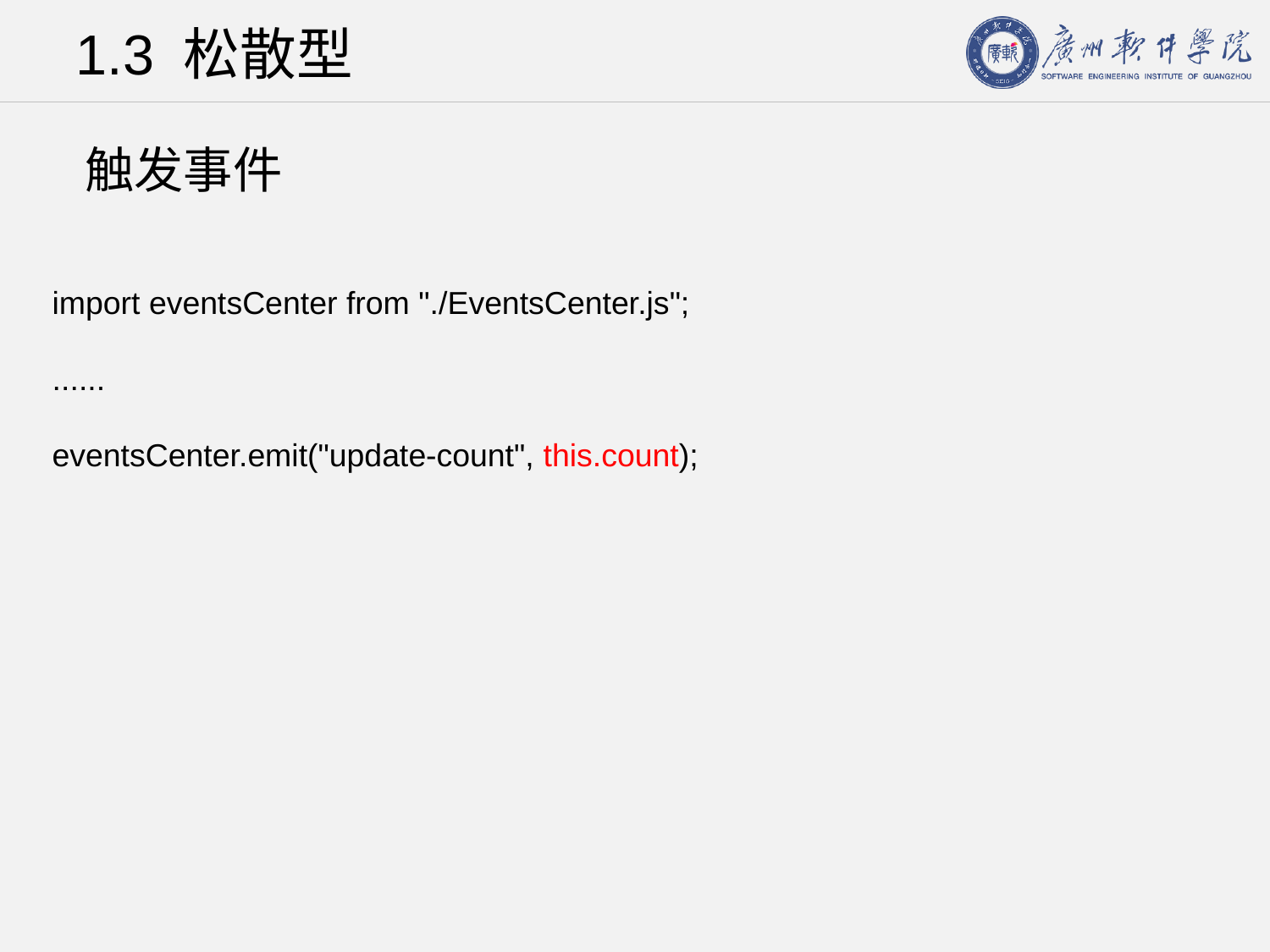

# 1.3 松散型
触发事件

import eventsCenter from "./EventsCenter.js";

......

eventsCenter.emit("update-count", this.count);